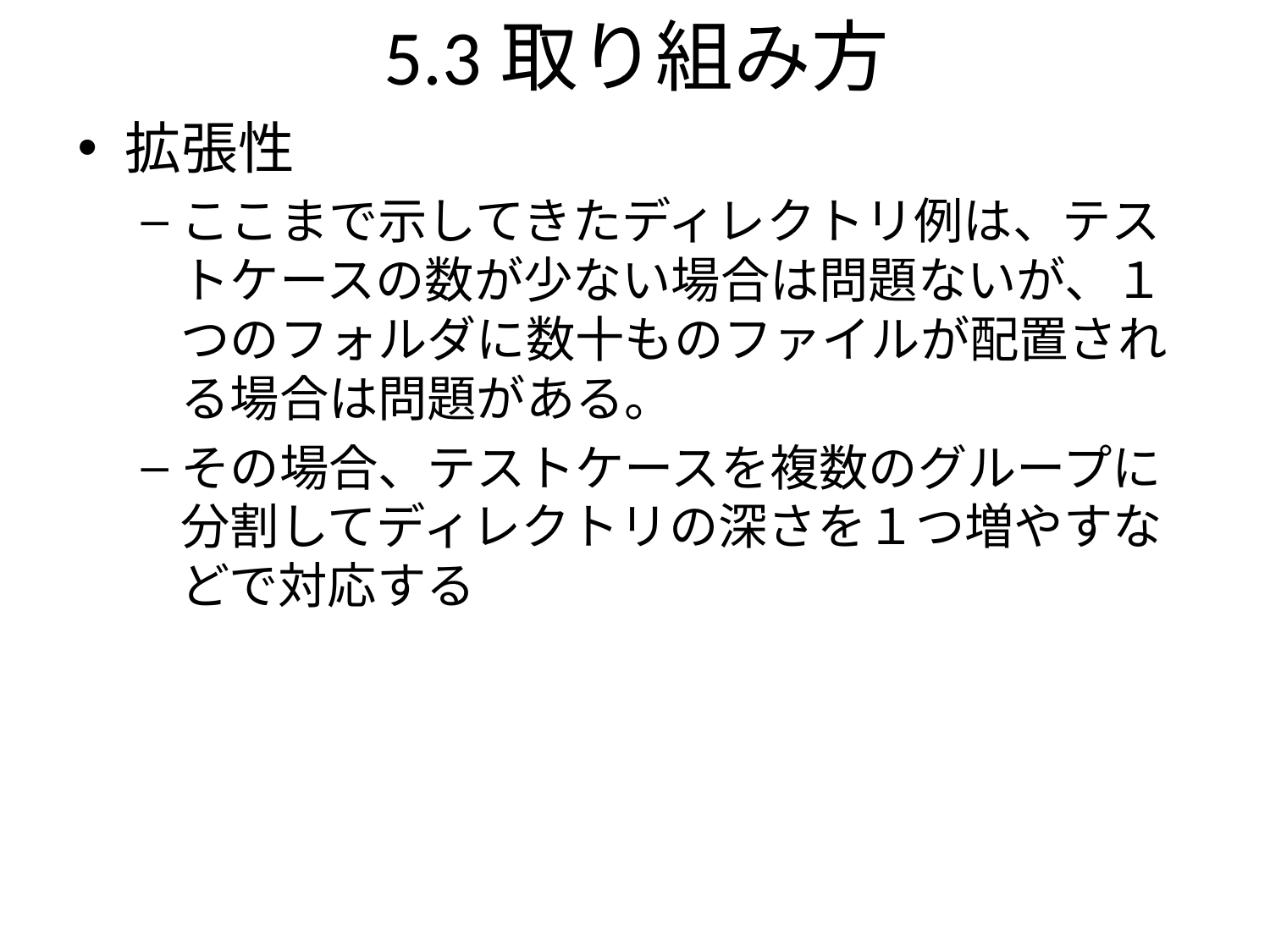

5.3取り組み方
拡張性
ここまで示してきたディレクトリ例は、テストケースの数が少ない場合は問題ないが、１つのフォルダに数十ものファイルが配置される場合は問題がある。
その場合、テストケースを複数のグループに分割してディレクトリの深さを１つ増やすなどで対応する